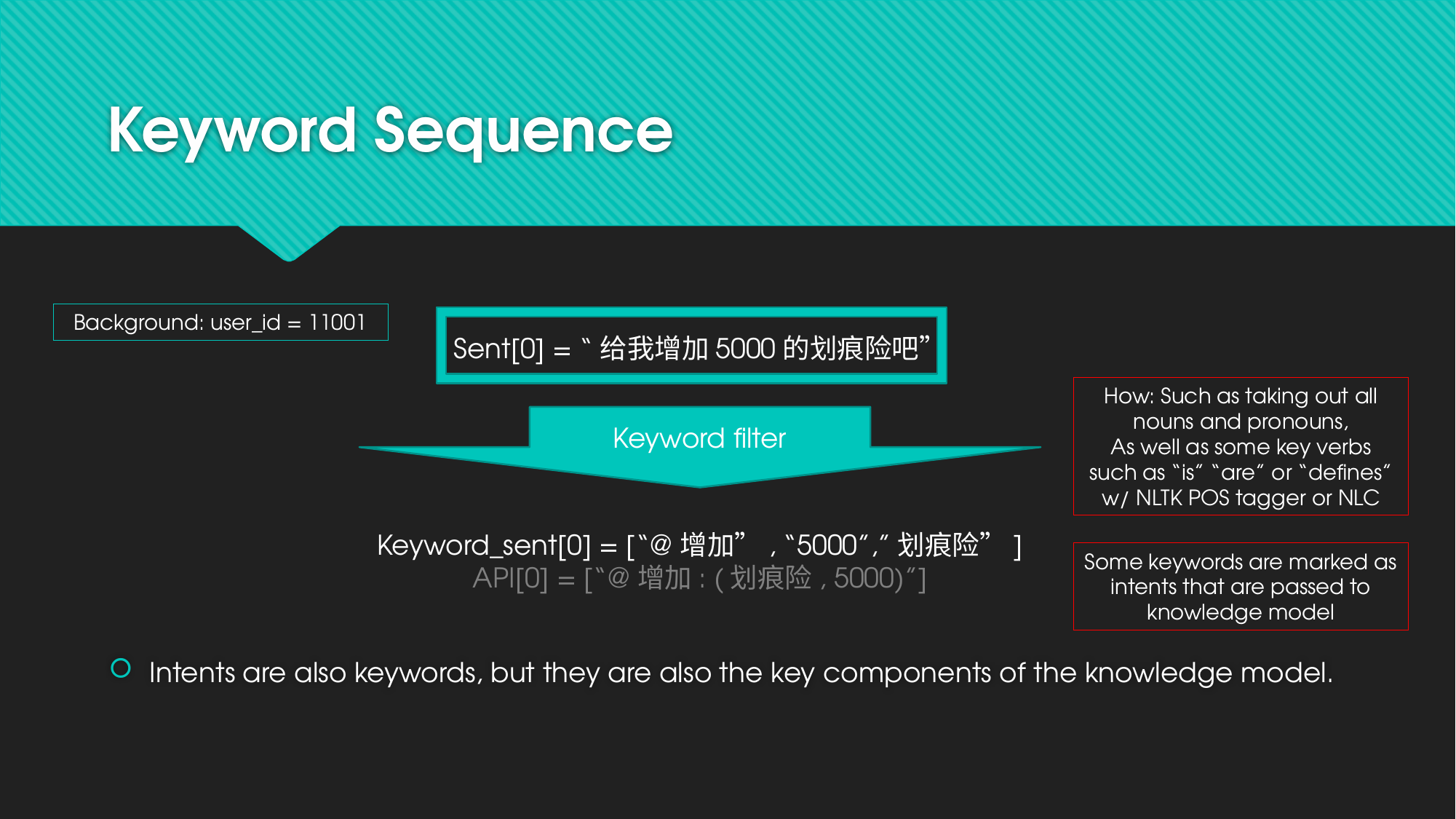

# Keyword Sequence
Background: user_id = 11001

Sent[0] = “给我增加5000的划痕险吧”

Keyword_sent[0] = [“@增加”, “5000”,”划痕险”]
API[0] = [“@增加: (划痕险, 5000)”]

How: Such as taking out all nouns and pronouns,
As well as some key verbs such as “is” “are” or “defines”
w/ NLTK POS tagger or NLC
Keyword filter
Some keywords are marked as intents that are passed to knowledge model
Intents are also keywords, but they are also the key components of the knowledge model.